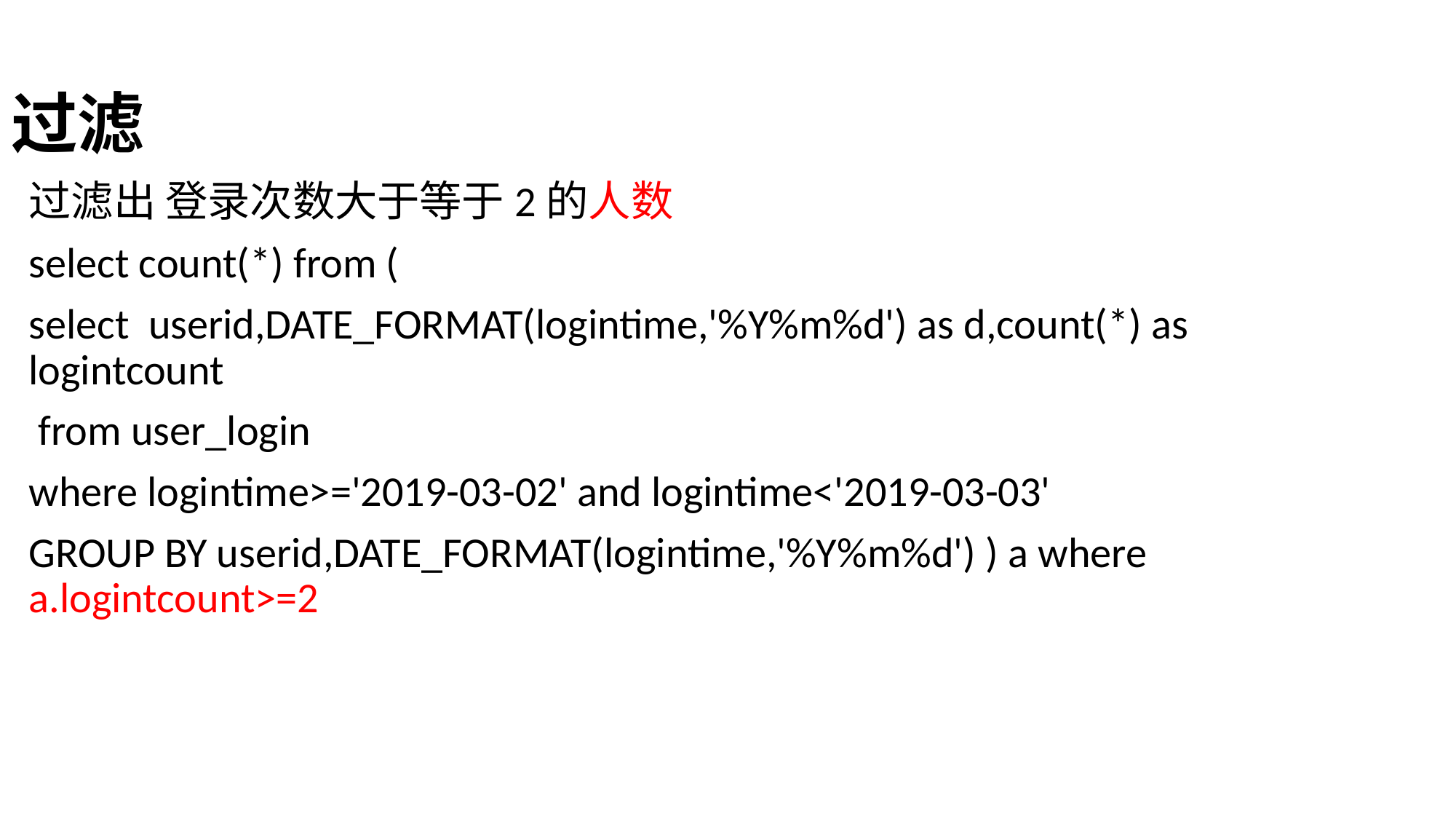

# 过滤
过滤出 登录次数大于等于2的人数
select count(*) from (
select  userid,DATE_FORMAT(logintime,'%Y%m%d') as d,count(*) as logintcount
 from user_login
where logintime>='2019-03-02' and logintime<'2019-03-03'
GROUP BY userid,DATE_FORMAT(logintime,'%Y%m%d') ) a where a.logintcount>=2